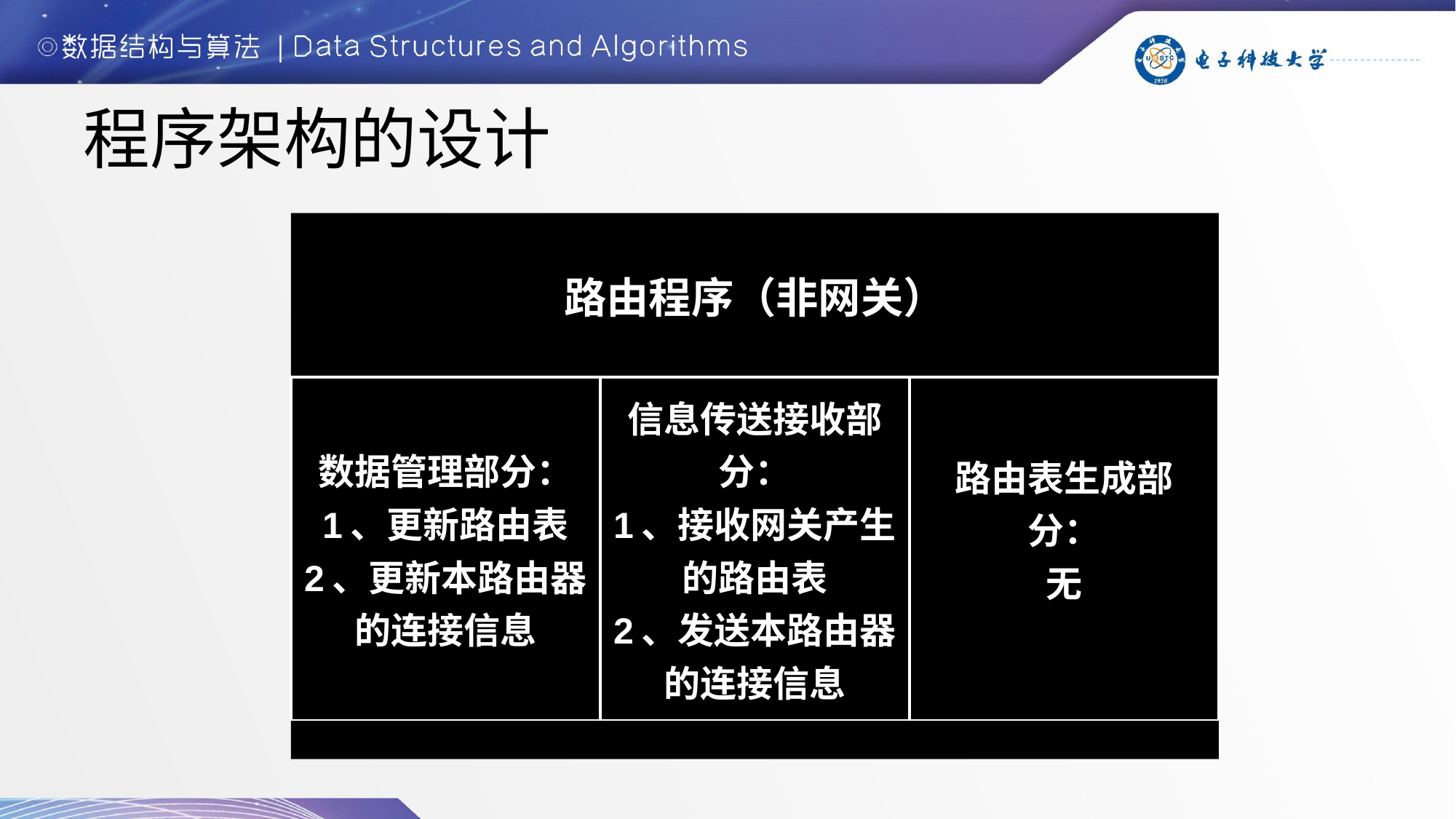

# 程序架构的设计
路由程序（非网关）
数据管理部分：
1、更新路由表
2、发送本路由器的连接信息
路由表生成部分：
无